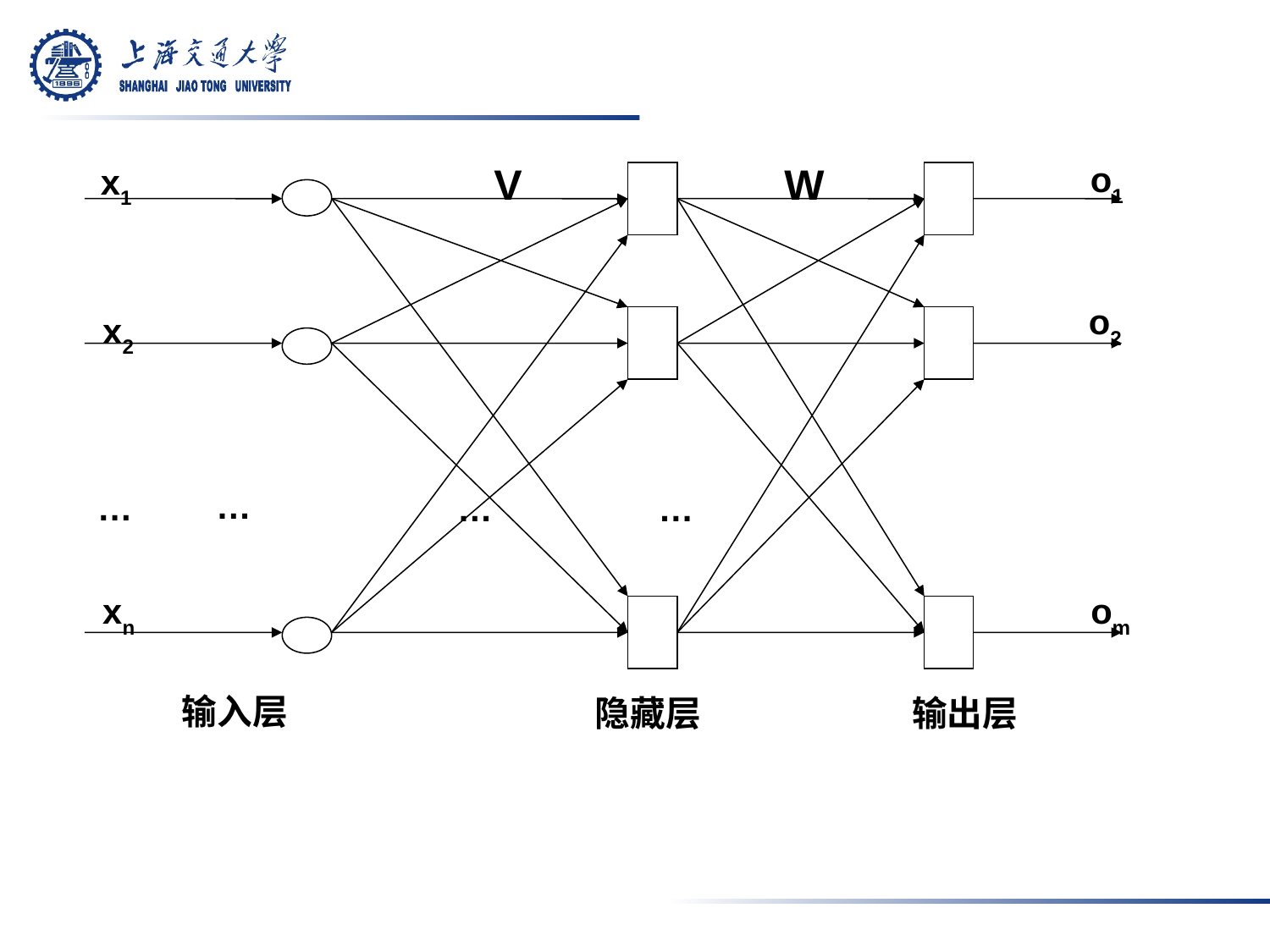

o1
x1

o2
x2
…
…
…
…
xn
om
输入层
隐藏层
输出层
V
W